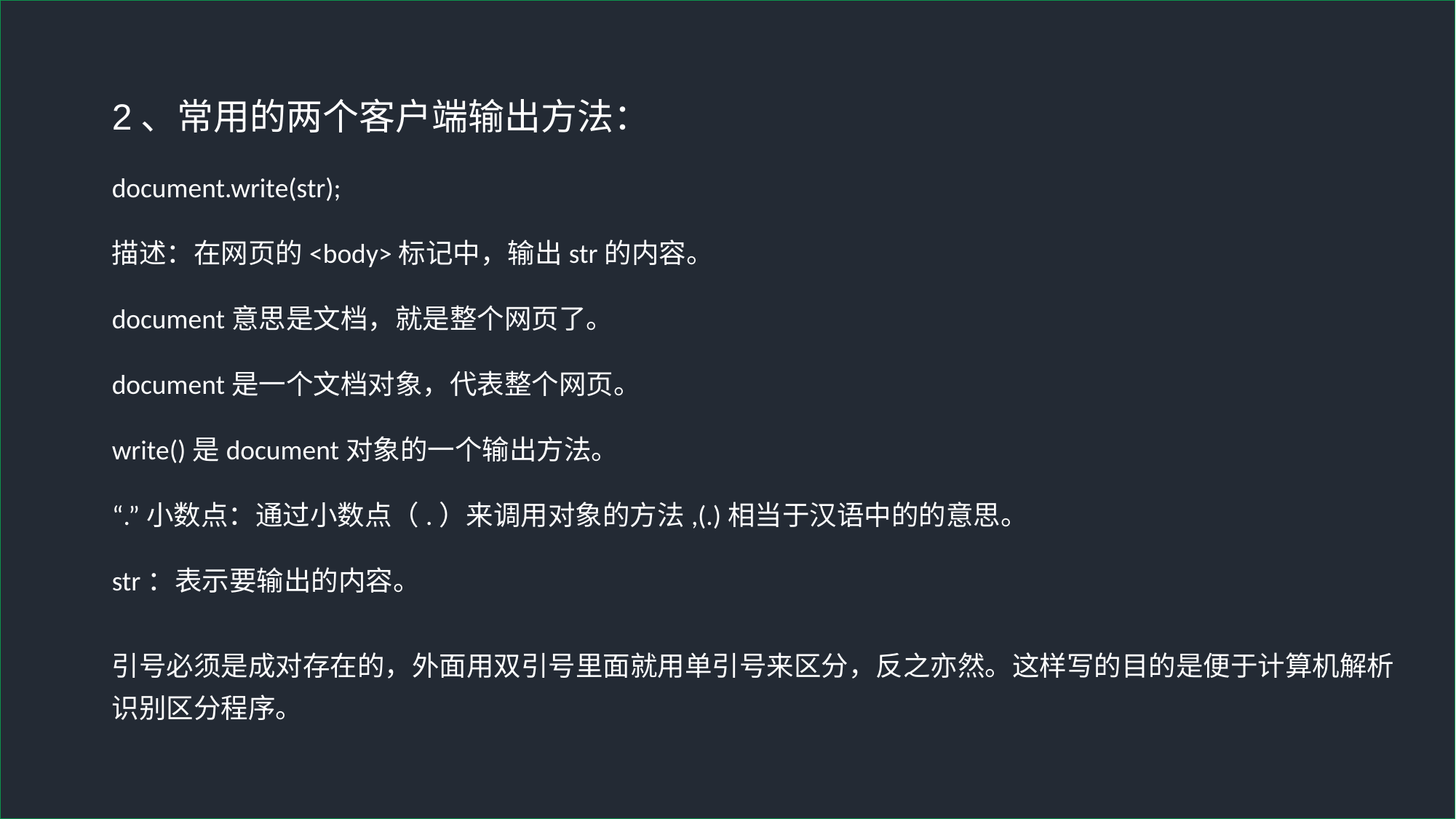

2、常用的两个客户端输出方法：

document.write(str);

描述：在网页的<body>标记中，输出str的内容。

document意思是文档，就是整个网页了。

document是一个文档对象，代表整个网页。

write()是document对象的一个输出方法。

“.”小数点：通过小数点（.）来调用对象的方法,(.)相当于汉语中的的意思。

str：表示要输出的内容。

引号必须是成对存在的，外面用双引号里面就用单引号来区分，反之亦然。这样写的目的是便于计算机解析识别区分程序。